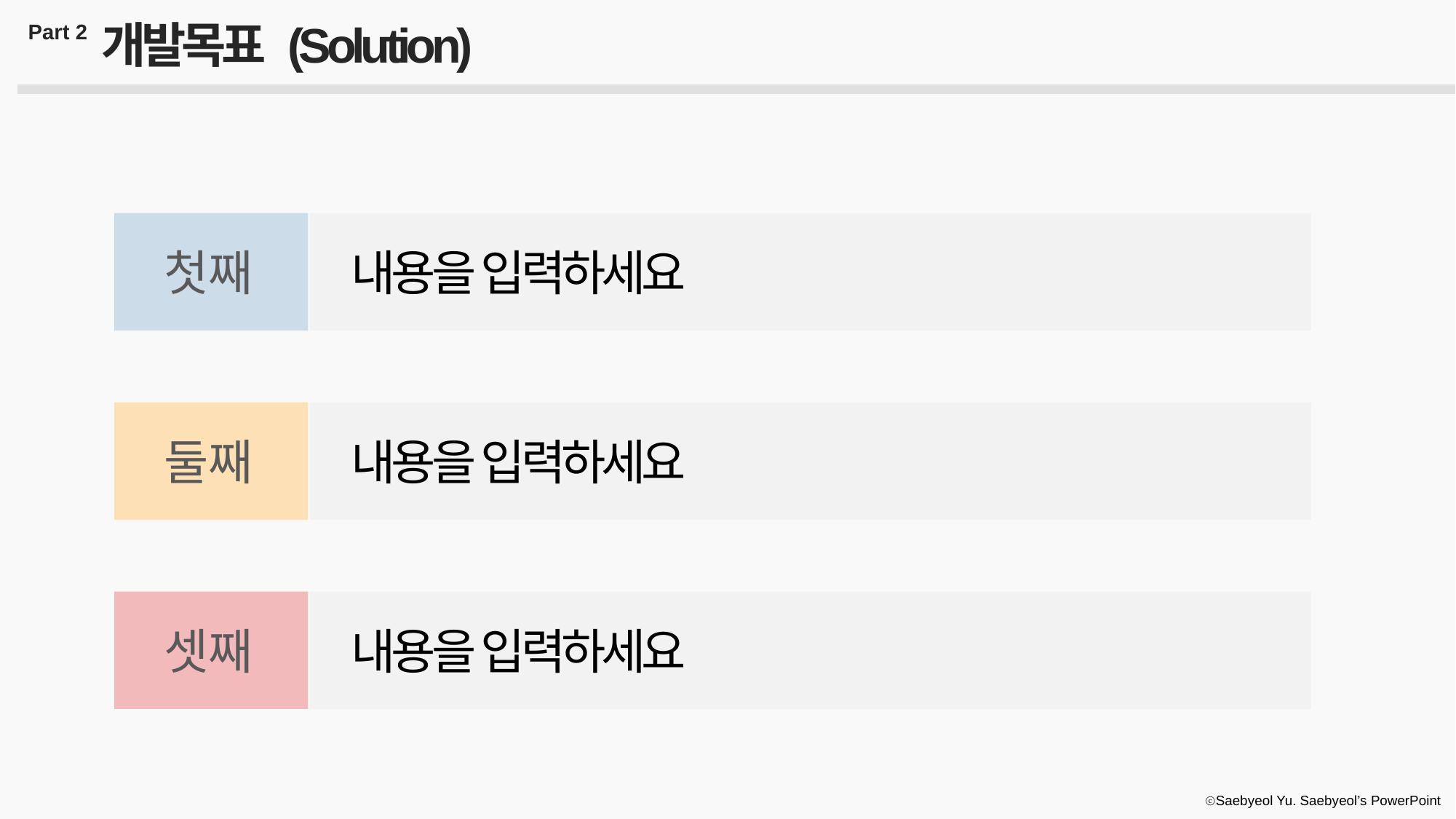

개발목표 (Solution)
Part 2

첫째
내용을 입력하세요

둘째
내용을 입력하세요

셋째
내용을 입력하세요